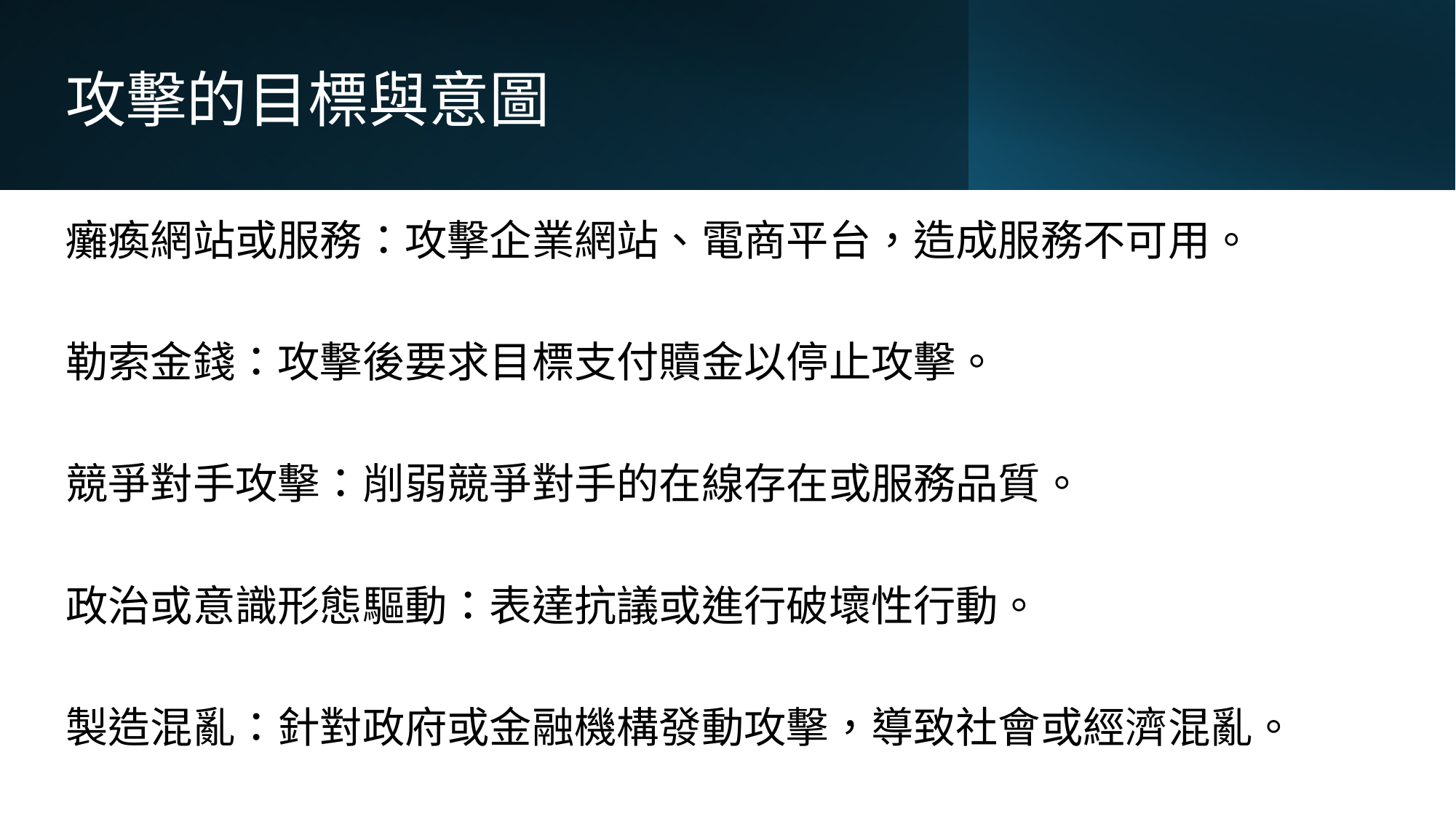

# 攻擊的目標與意圖
癱瘓網站或服務：攻擊企業網站、電商平台，造成服務不可用。

勒索金錢：攻擊後要求目標支付贖金以停止攻擊。

競爭對手攻擊：削弱競爭對手的在線存在或服務品質。

政治或意識形態驅動：表達抗議或進行破壞性行動。

製造混亂：針對政府或金融機構發動攻擊，導致社會或經濟混亂。